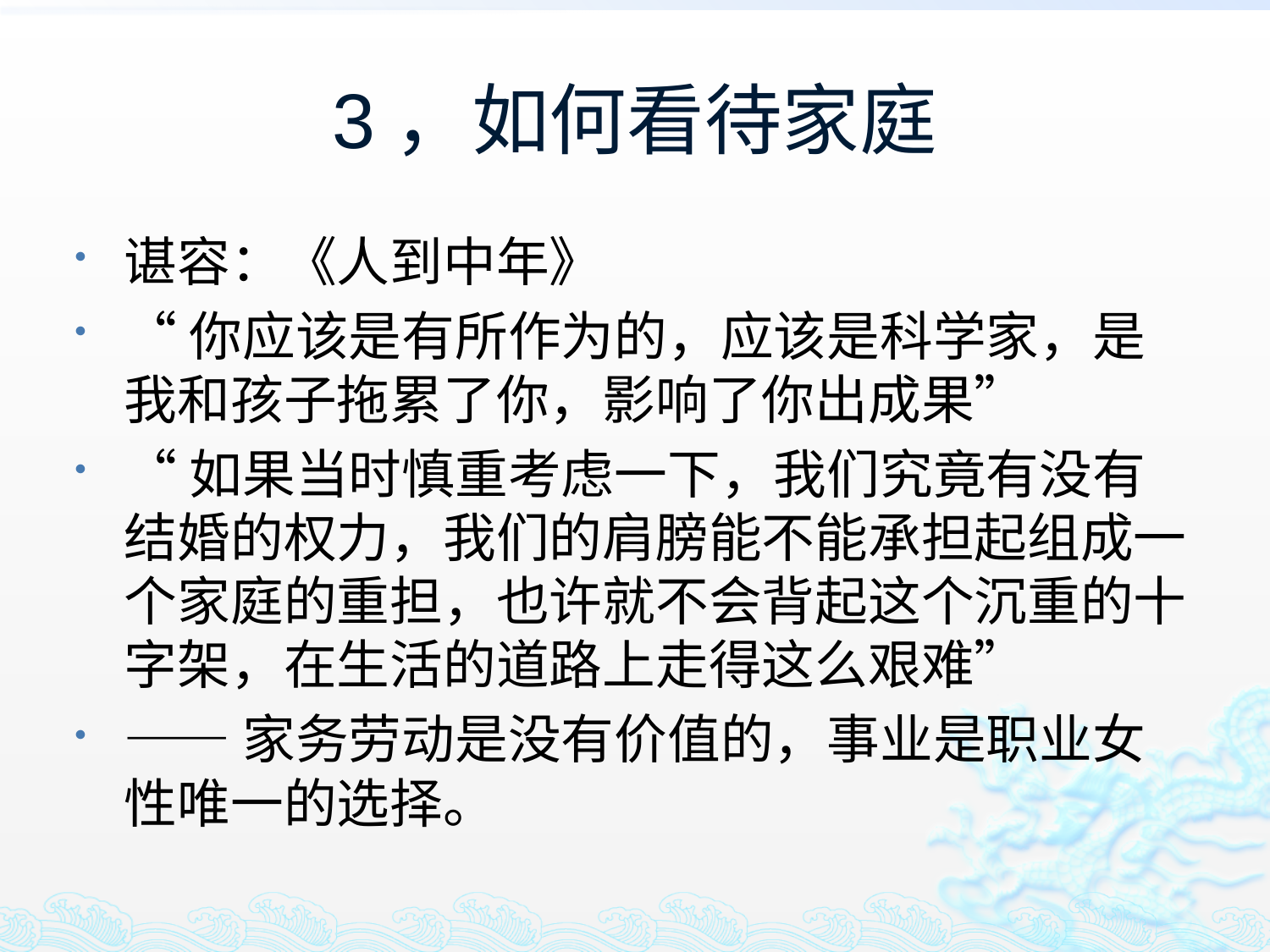

# 3，如何看待家庭
谌容：《人到中年》
“你应该是有所作为的，应该是科学家，是我和孩子拖累了你，影响了你出成果”
“如果当时慎重考虑一下，我们究竟有没有结婚的权力，我们的肩膀能不能承担起组成一个家庭的重担，也许就不会背起这个沉重的十字架，在生活的道路上走得这么艰难”
——家务劳动是没有价值的，事业是职业女性唯一的选择。